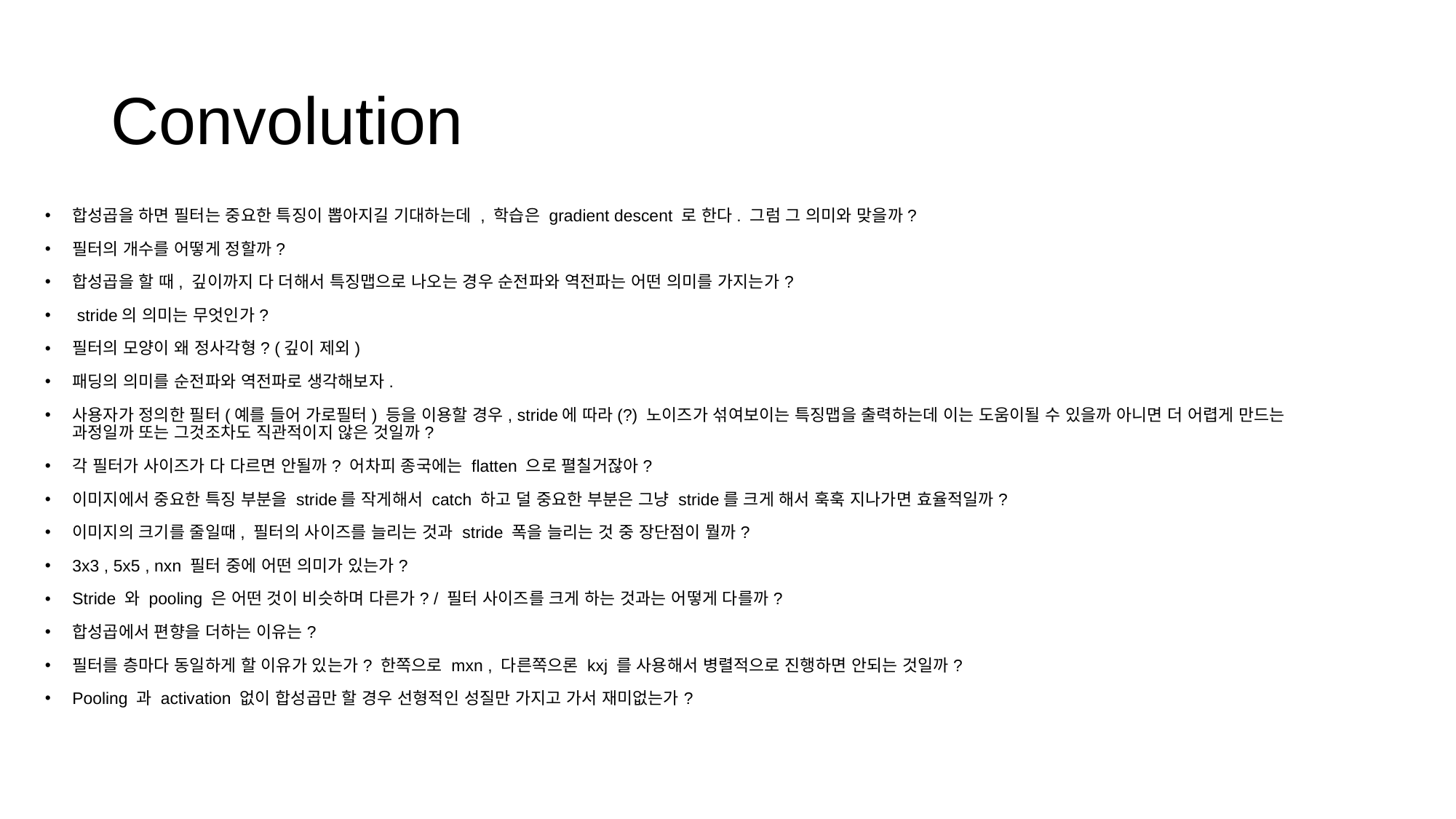

# Convolution
합성곱을 하면 필터는 중요한 특징이 뽑아지길 기대하는데 , 학습은 gradient descent 로 한다. 그럼 그 의미와 맞을까?
필터의 개수를 어떻게 정할까?
합성곱을 할 때, 깊이까지 다 더해서 특징맵으로 나오는 경우 순전파와 역전파는 어떤 의미를 가지는가?
 stride의 의미는 무엇인가?
필터의 모양이 왜 정사각형? (깊이 제외)
패딩의 의미를 순전파와 역전파로 생각해보자.
사용자가 정의한 필터(예를 들어 가로필터) 등을 이용할 경우, stride에 따라(?) 노이즈가 섞여보이는 특징맵을 출력하는데 이는 도움이될 수 있을까 아니면 더 어렵게 만드는 과정일까 또는 그것조차도 직관적이지 않은 것일까?
각 필터가 사이즈가 다 다르면 안될까? 어차피 종국에는 flatten 으로 펼칠거잖아?
이미지에서 중요한 특징 부분을 stride를 작게해서 catch 하고 덜 중요한 부분은 그냥 stride를 크게 해서 훅훅 지나가면 효율적일까?
이미지의 크기를 줄일때, 필터의 사이즈를 늘리는 것과 stride 폭을 늘리는 것 중 장단점이 뭘까?
3x3 , 5x5 , nxn 필터 중에 어떤 의미가 있는가?
Stride 와 pooling 은 어떤 것이 비슷하며 다른가? / 필터 사이즈를 크게 하는 것과는 어떻게 다를까?
합성곱에서 편향을 더하는 이유는?
필터를 층마다 동일하게 할 이유가 있는가? 한쪽으로 mxn , 다른쪽으론 kxj 를 사용해서 병렬적으로 진행하면 안되는 것일까?
Pooling 과 activation 없이 합성곱만 할 경우 선형적인 성질만 가지고 가서 재미없는가?